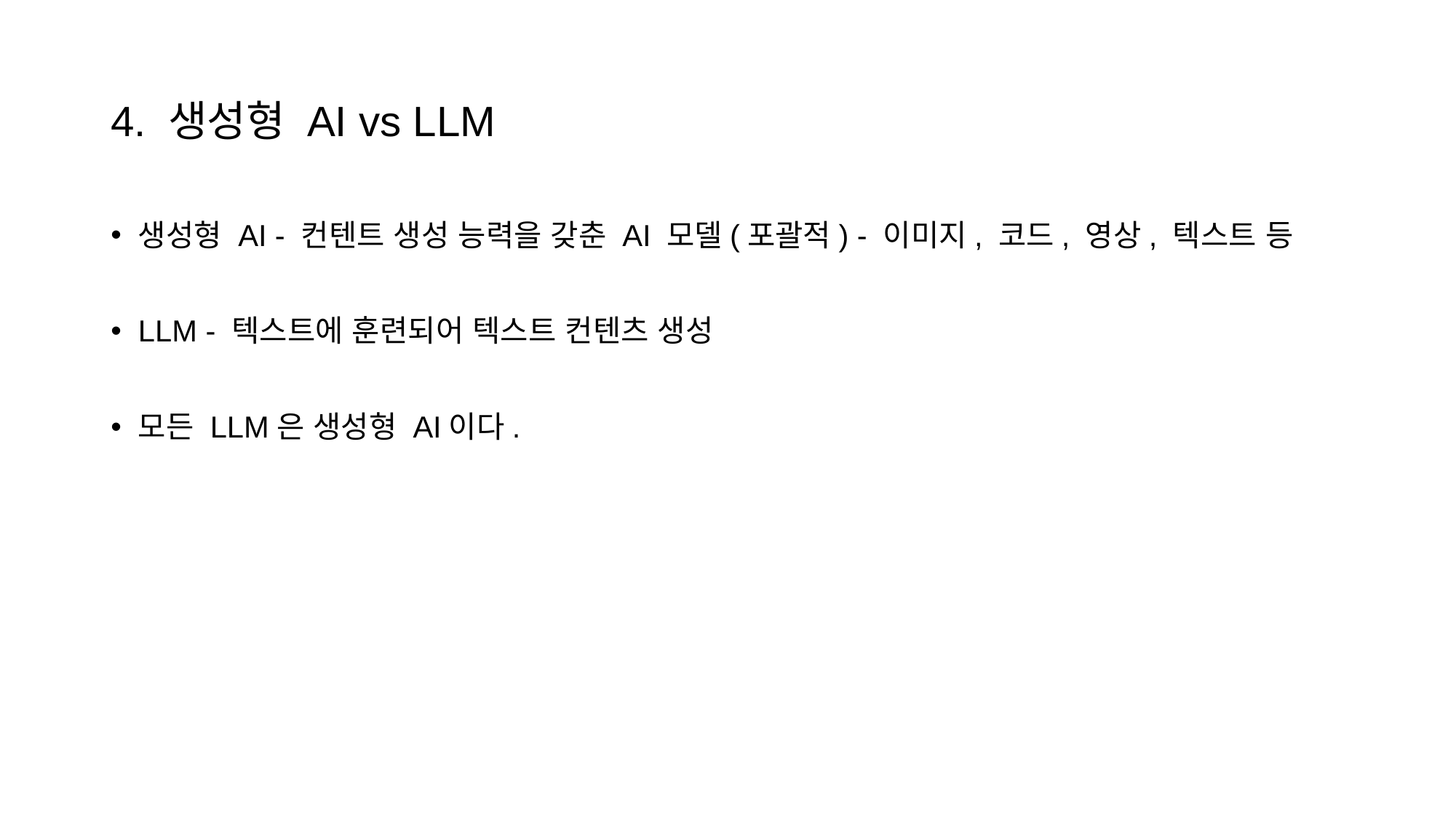

# 4. 생성형 AI vs LLM
생성형 AI - 컨텐트 생성 능력을 갖춘 AI 모델(포괄적) - 이미지, 코드, 영상, 텍스트 등

LLM - 텍스트에 훈련되어 텍스트 컨텐츠 생성

모든 LLM은 생성형 AI이다.